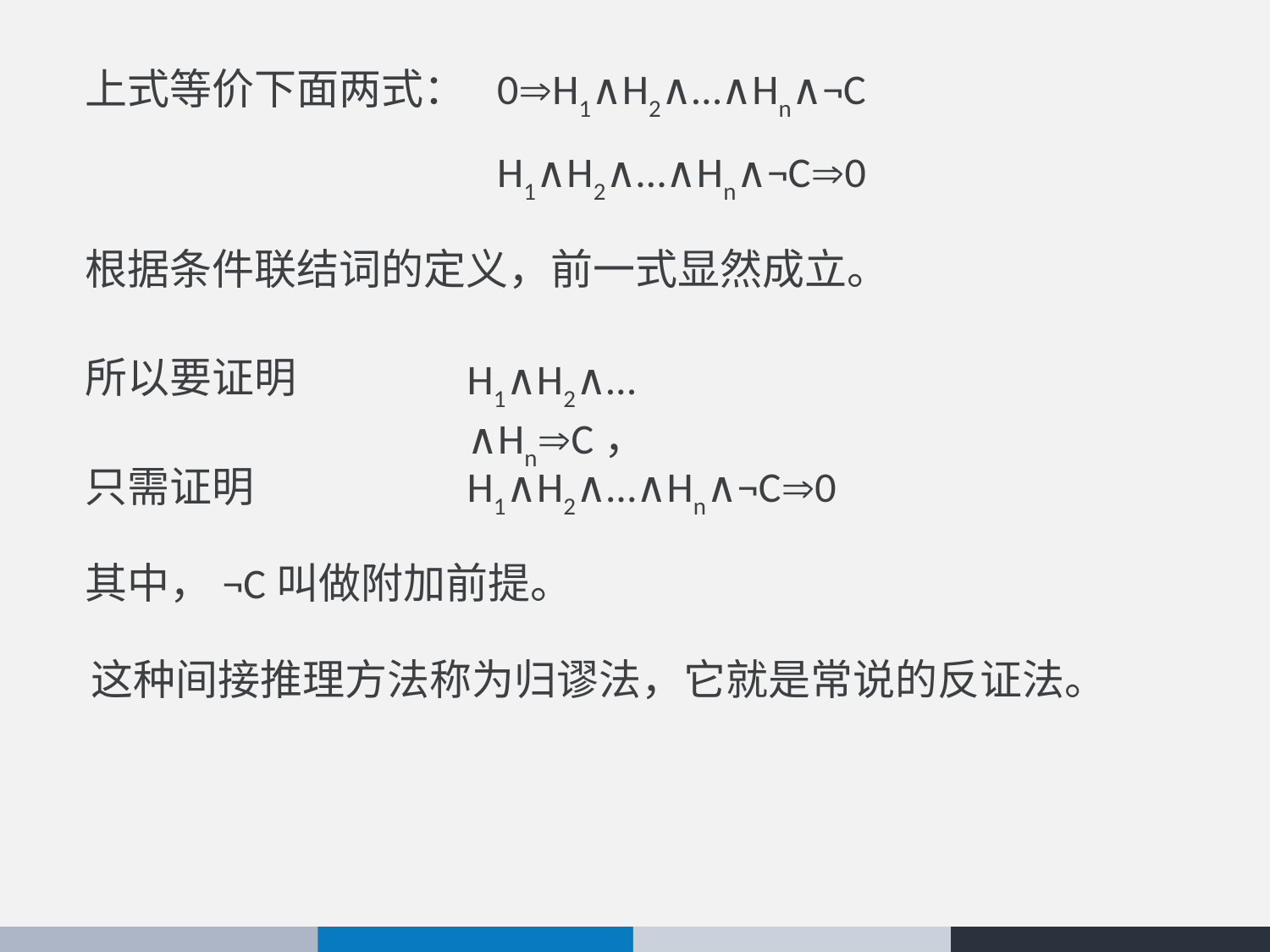

上式等价下面两式：
0⇒H1∧H2∧…∧Hn∧¬C
H1∧H2∧…∧Hn∧¬C⇒0
根据条件联结词的定义，前一式显然成立。
所以要证明
H1∧H2∧…∧Hn⇒C，
只需证明
H1∧H2∧…∧Hn∧¬C⇒0
其中，¬C叫做附加前提。
 这种间接推理方法称为归谬法，它就是常说的反证法。